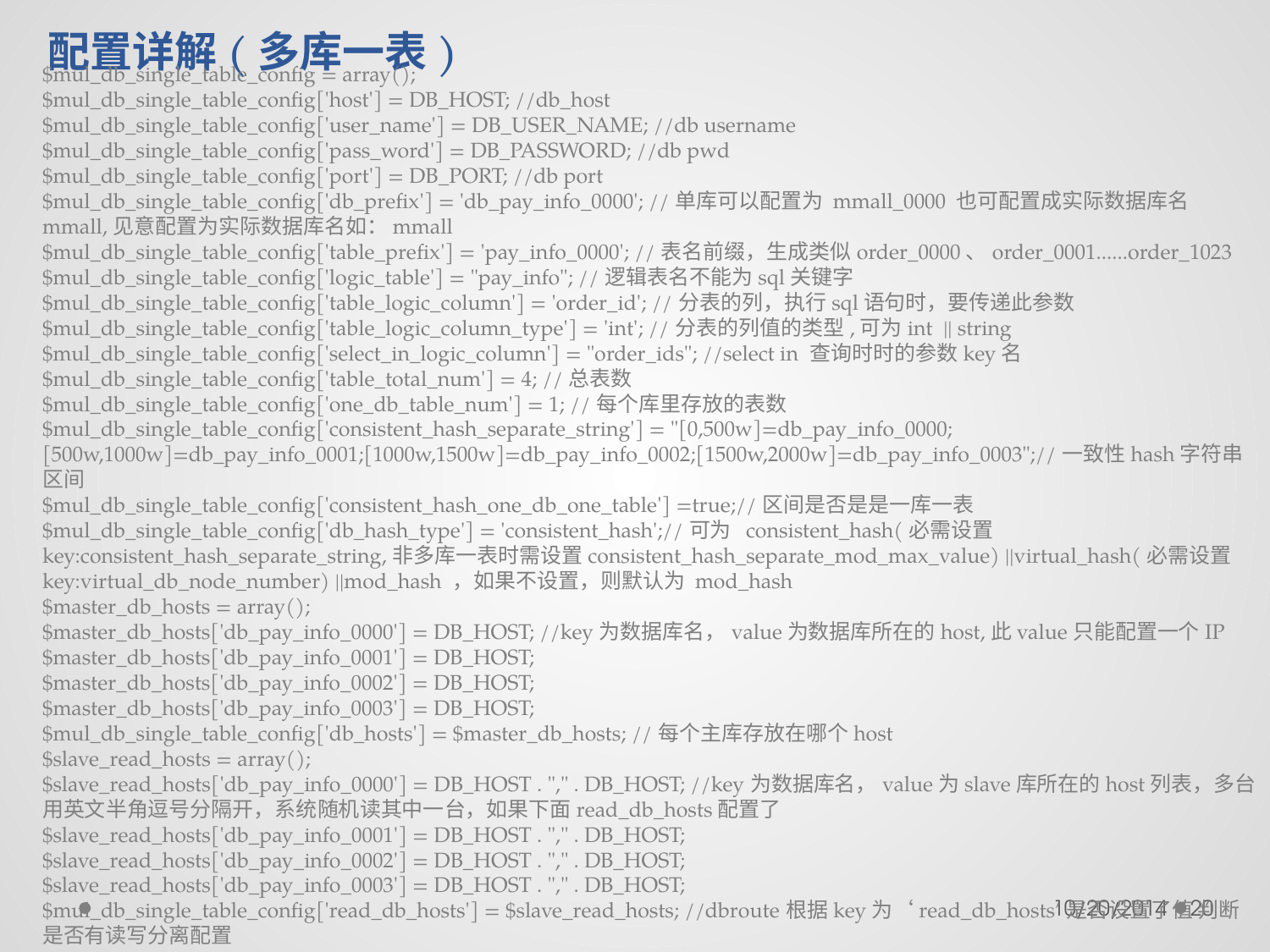

配置详解(多库一表)
$mul_db_single_table_config = array();
$mul_db_single_table_config['host'] = DB_HOST; //db_host
$mul_db_single_table_config['user_name'] = DB_USER_NAME; //db username
$mul_db_single_table_config['pass_word'] = DB_PASSWORD; //db pwd
$mul_db_single_table_config['port'] = DB_PORT; //db port
$mul_db_single_table_config['db_prefix'] = 'db_pay_info_0000'; //单库可以配置为 mmall_0000 也可配置成实际数据库名mmall,见意配置为实际数据库名如：mmall
$mul_db_single_table_config['table_prefix'] = 'pay_info_0000'; //表名前缀，生成类似order_0000、order_0001......order_1023
$mul_db_single_table_config['logic_table'] = "pay_info"; //逻辑表名不能为sql关键字
$mul_db_single_table_config['table_logic_column'] = 'order_id'; //分表的列，执行sql语句时，要传递此参数
$mul_db_single_table_config['table_logic_column_type'] = 'int'; //分表的列值的类型,可为int  || string
$mul_db_single_table_config['select_in_logic_column'] = "order_ids"; //select in 查询时时的参数key名
$mul_db_single_table_config['table_total_num'] = 4; //总表数
$mul_db_single_table_config['one_db_table_num'] = 1; //每个库里存放的表数
$mul_db_single_table_config['consistent_hash_separate_string'] = "[0,500w]=db_pay_info_0000;[500w,1000w]=db_pay_info_0001;[1000w,1500w]=db_pay_info_0002;[1500w,2000w]=db_pay_info_0003";//一致性hash字符串区间
$mul_db_single_table_config['consistent_hash_one_db_one_table'] =true;//区间是否是是一库一表
$mul_db_single_table_config['db_hash_type'] = 'consistent_hash';//可为  consistent_hash(必需设置key:consistent_hash_separate_string,非多库一表时需设置consistent_hash_separate_mod_max_value) ||virtual_hash(必需设置key:virtual_db_node_number) ||mod_hash ，如果不设置，则默认为 mod_hash
$master_db_hosts = array();
$master_db_hosts['db_pay_info_0000'] = DB_HOST; //key为数据库名，value为数据库所在的host,此value只能配置一个IP
$master_db_hosts['db_pay_info_0001'] = DB_HOST;
$master_db_hosts['db_pay_info_0002'] = DB_HOST;
$master_db_hosts['db_pay_info_0003'] = DB_HOST;
$mul_db_single_table_config['db_hosts'] = $master_db_hosts; //每个主库存放在哪个host
$slave_read_hosts = array();
$slave_read_hosts['db_pay_info_0000'] = DB_HOST . "," . DB_HOST; //key为数据库名，value为slave库所在的host列表，多台用英文半角逗号分隔开，系统随机读其中一台，如果下面read_db_hosts配置了
$slave_read_hosts['db_pay_info_0001'] = DB_HOST . "," . DB_HOST;
$slave_read_hosts['db_pay_info_0002'] = DB_HOST . "," . DB_HOST;
$slave_read_hosts['db_pay_info_0003'] = DB_HOST . "," . DB_HOST;
$mul_db_single_table_config['read_db_hosts'] = $slave_read_hosts; //dbroute根据key为‘read_db_hosts’是否设置了值 判断是否有读写分离配置
10/20/2014
20